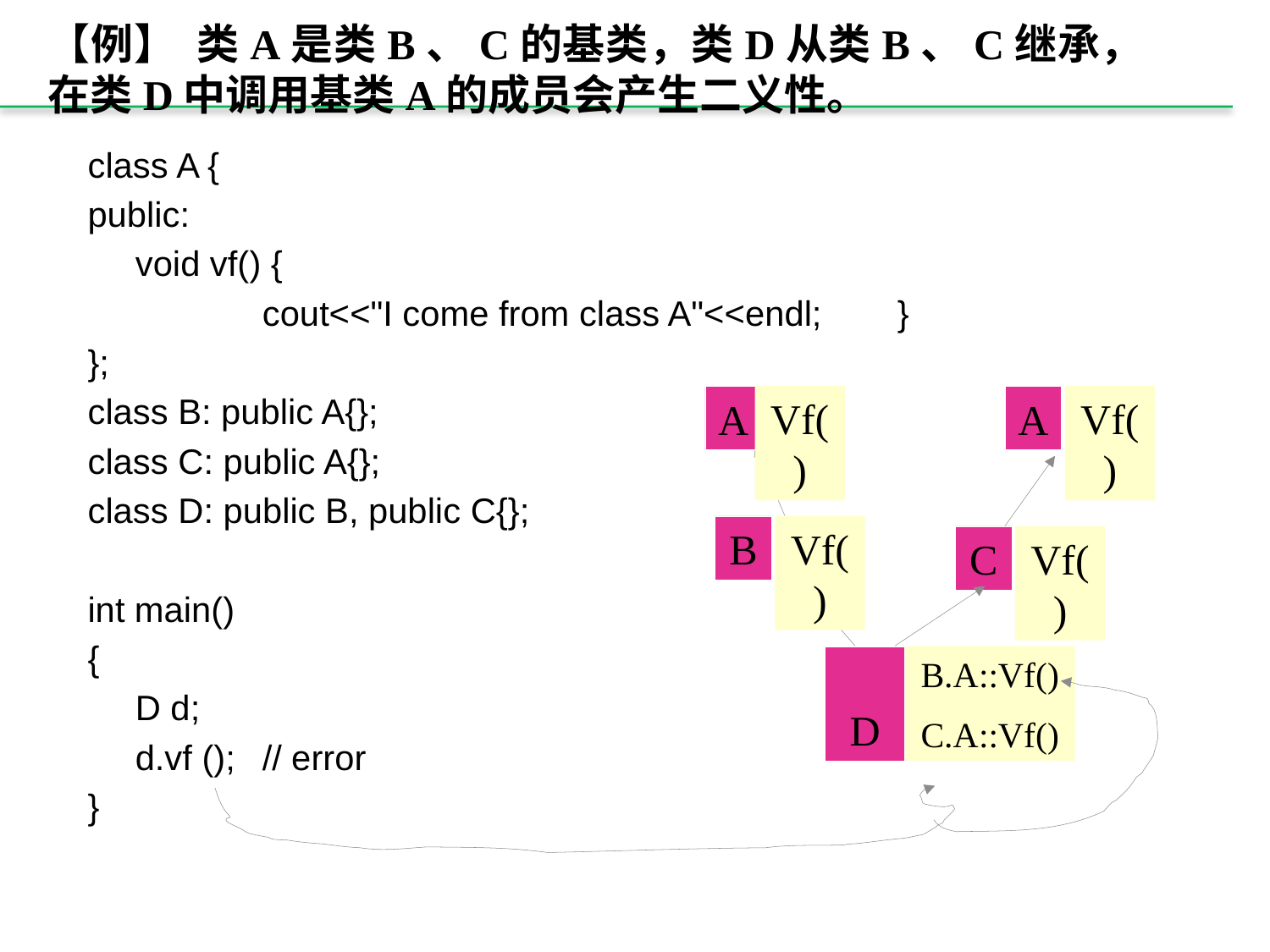

【例】  类A是类B、C的基类，类D从类B、C继承，在类D中调用基类A的成员会产生二义性。
class A {
public:
	void vf() {
		cout<<"I come from class A"<<endl;	}
};
class B: public A{};
class C: public A{};
class D: public B, public C{};

int main()
{
	D d;
	d.vf ();	// error
}
A
Vf()
A
Vf()

B
Vf()
C
Vf()

B.A::Vf()
C.A::Vf()

D